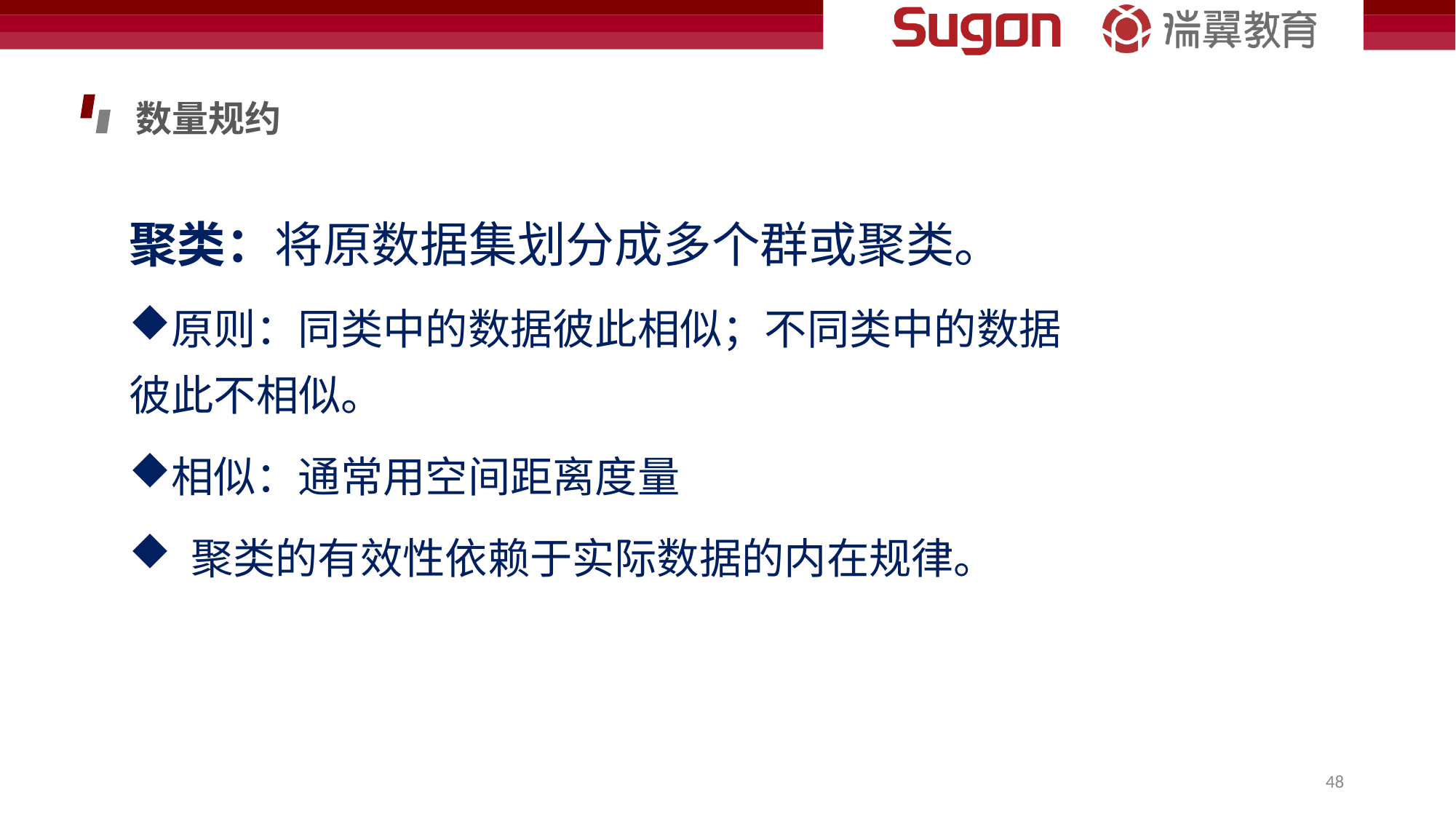

数量规约

聚类：将原数据集划分成多个群或聚类。
原则：同类中的数据彼此相似；不同类中的数据彼此不相似。
相似：通常用空间距离度量
 聚类的有效性依赖于实际数据的内在规律。
48